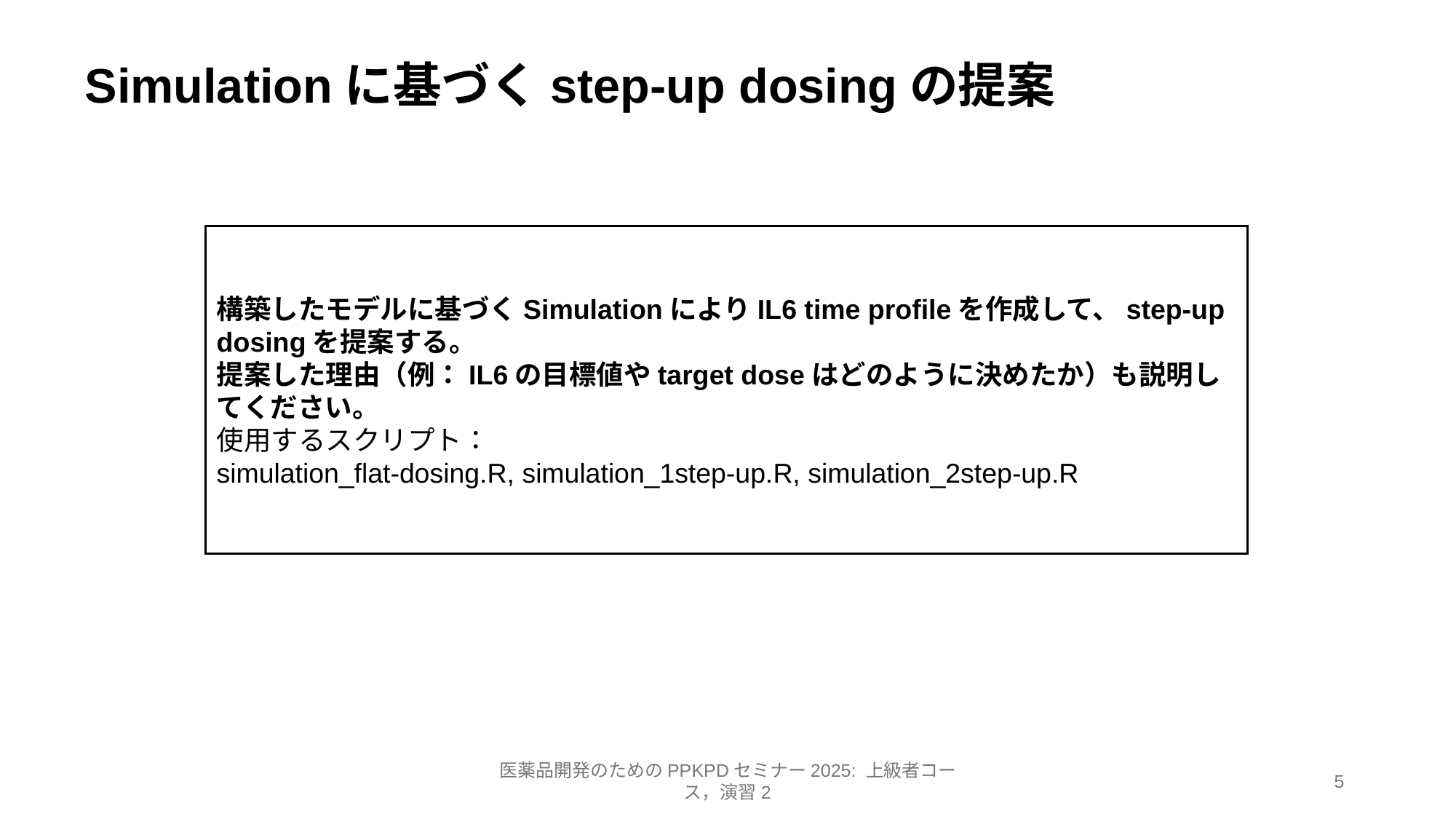

# Simulationに基づくstep-up dosingの提案
構築したモデルに基づくSimulationによりIL6 time profileを作成して、step-up dosingを提案する。
提案した理由（例：IL6の目標値やtarget doseはどのように決めたか）も説明してください。
使用するスクリプト：
simulation_flat-dosing.R, simulation_1step-up.R, simulation_2step-up.R
医薬品開発のためのPPKPDセミナー2025: 上級者コース，演習2
5